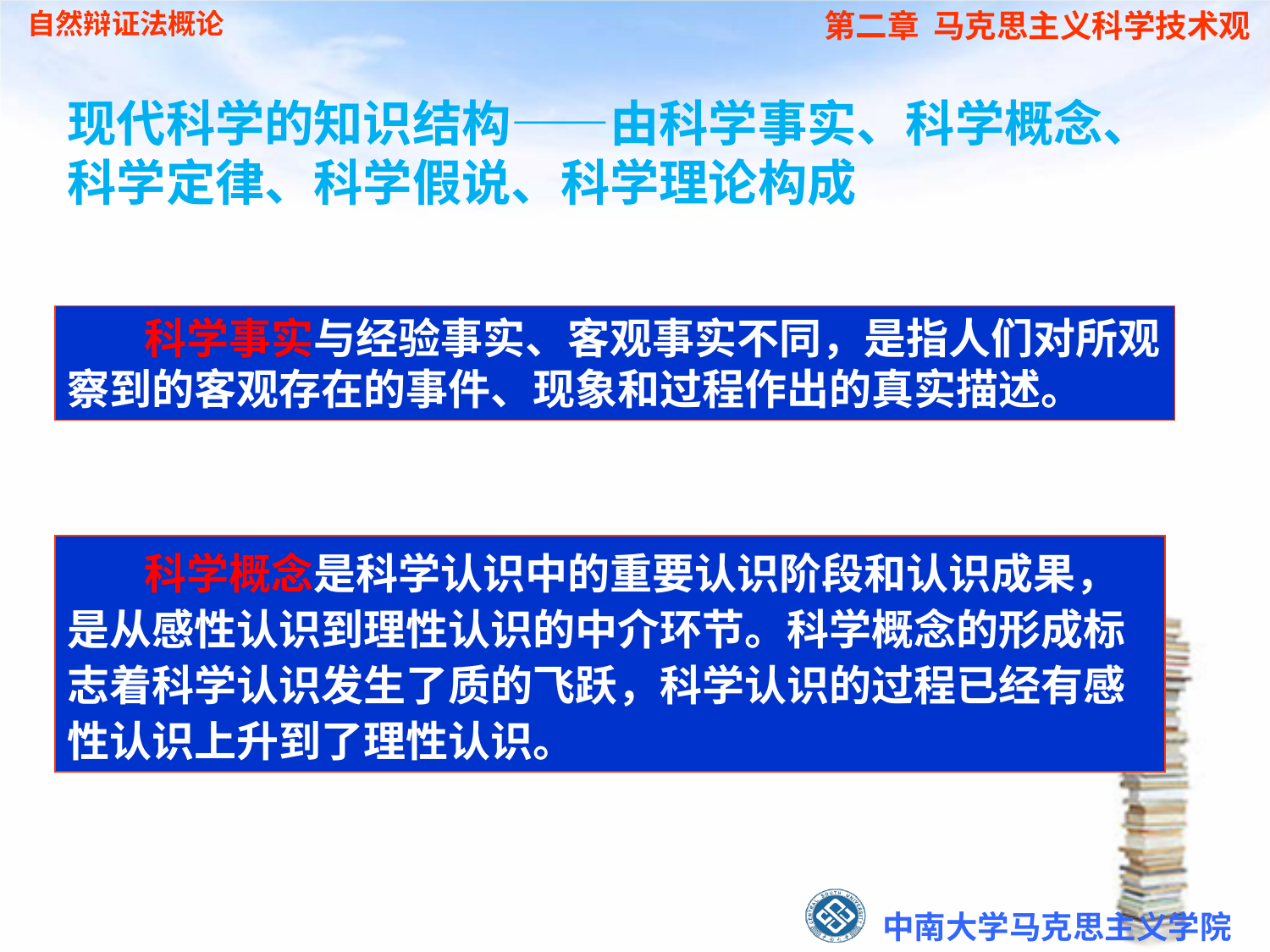

现代科学的知识结构——由科学事实、科学概念、科学定律、科学假说、科学理论构成
       科学事实与经验事实、客观事实不同，是指人们对所观察到的客观存在的事件、现象和过程作出的真实描述。
       科学概念是科学认识中的重要认识阶段和认识成果，是从感性认识到理性认识的中介环节。科学概念的形成标志着科学认识发生了质的飞跃，科学认识的过程已经有感性认识上升到了理性认识。